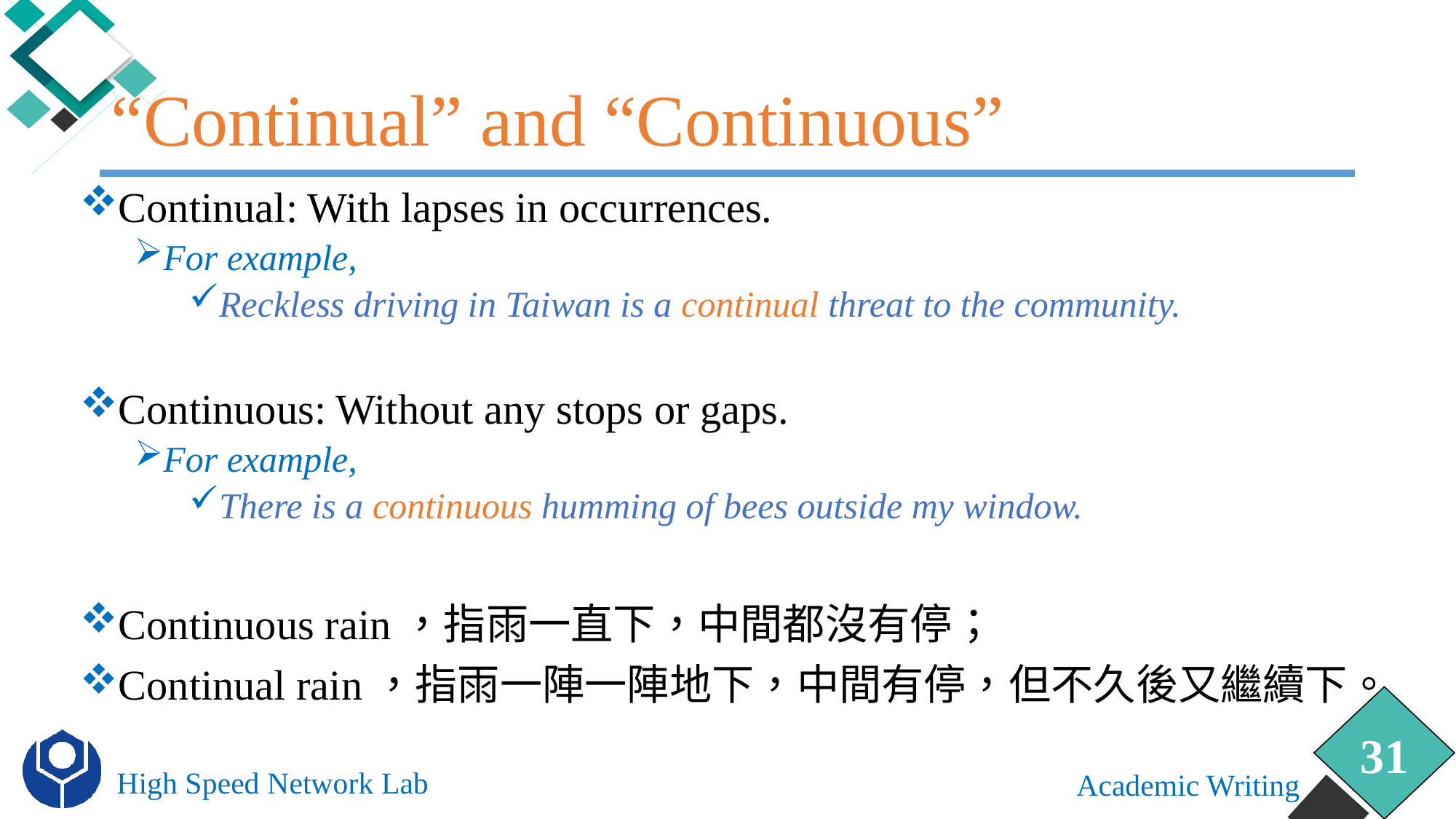

# “Continual” and “Continuous”
Continual: With lapses in occurrences.
For example,
Reckless driving in Taiwan is a continual threat to the community.

Continuous: Without any stops or gaps.
For example,
There is a continuous humming of bees outside my window.

Continuous rain，指雨一直下，中間都沒有停；
Continual rain，指雨一陣一陣地下，中間有停，但不久後又繼續下。